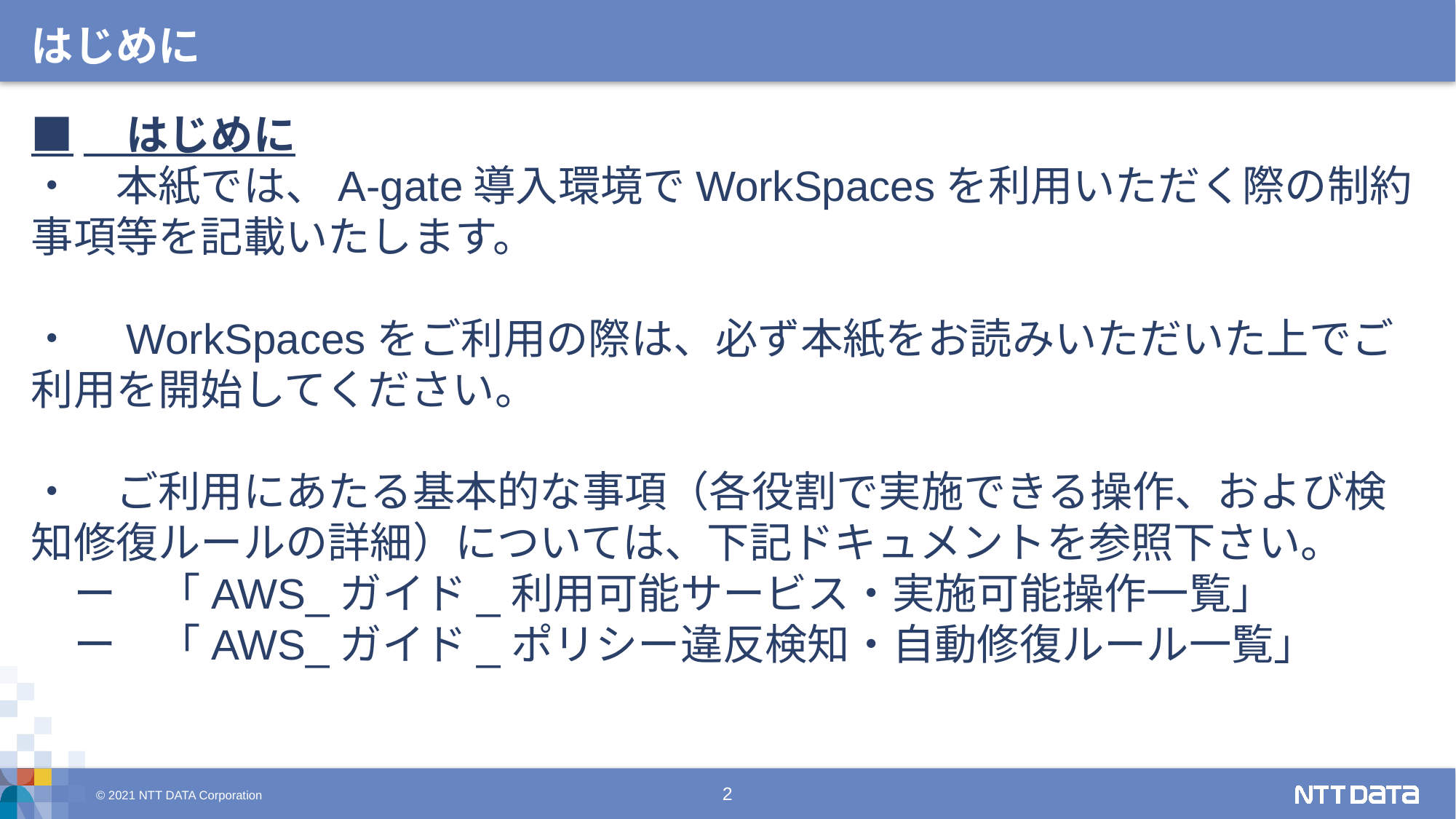

はじめに
■　はじめに
・　本紙では、A-gate導入環境でWorkSpacesを利用いただく際の制約事項等を記載いたします。

・　WorkSpacesをご利用の際は、必ず本紙をお読みいただいた上でご利用を開始してください。

・　ご利用にあたる基本的な事項（各役割で実施できる操作、および検知修復ルールの詳細）については、下記ドキュメントを参照下さい。
　ー　「AWS_ガイド_利用可能サービス・実施可能操作一覧」
　ー　「AWS_ガイド_ポリシー違反検知・自動修復ルール一覧」